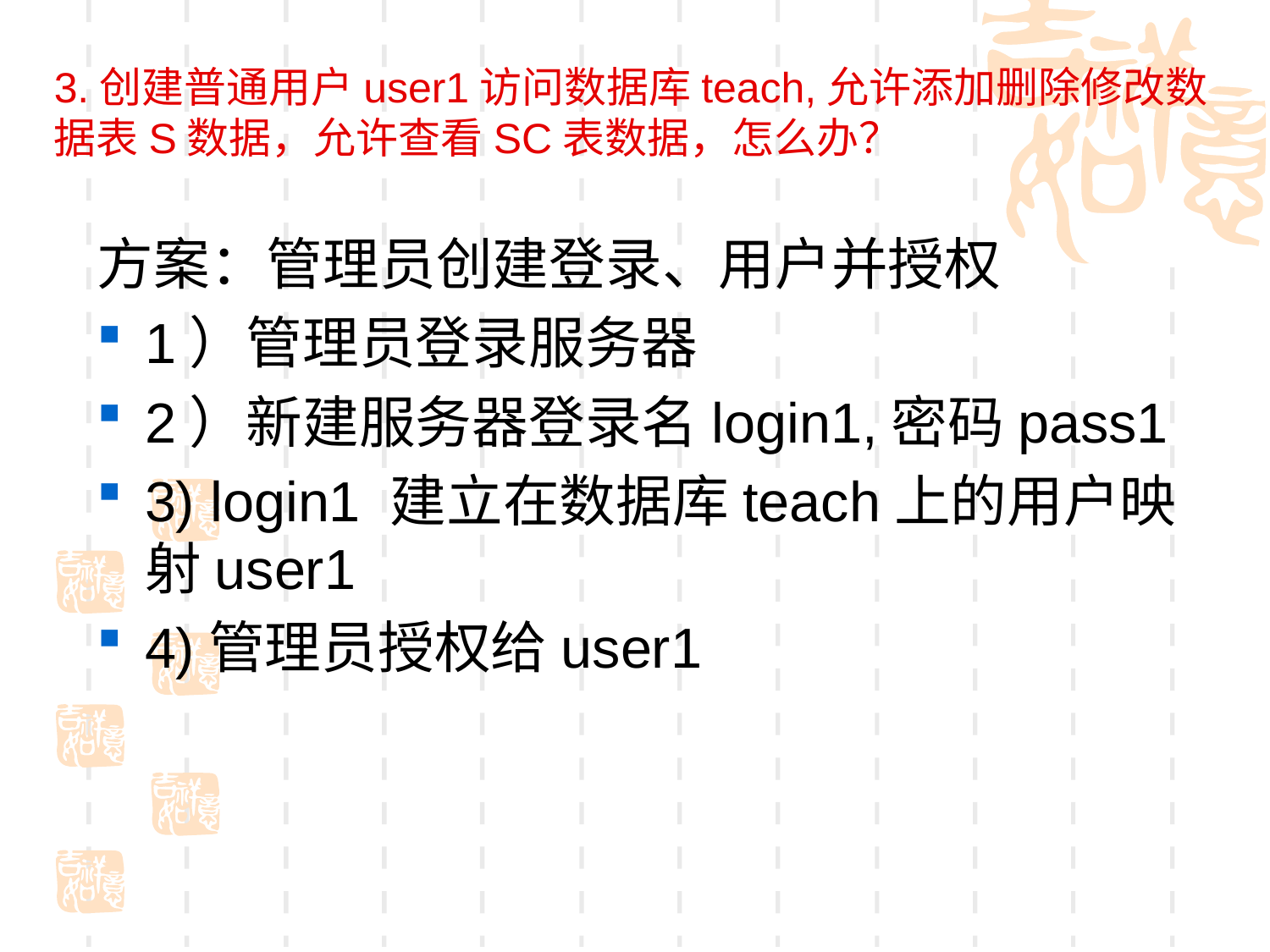

# 3.创建普通用户user1访问数据库teach,允许添加删除修改数据表S数据，允许查看SC表数据，怎么办？
方案：管理员创建登录、用户并授权
1）管理员登录服务器
2）新建服务器登录名login1,密码pass1
3) login1 建立在数据库teach上的用户映射user1
4)管理员授权给user1